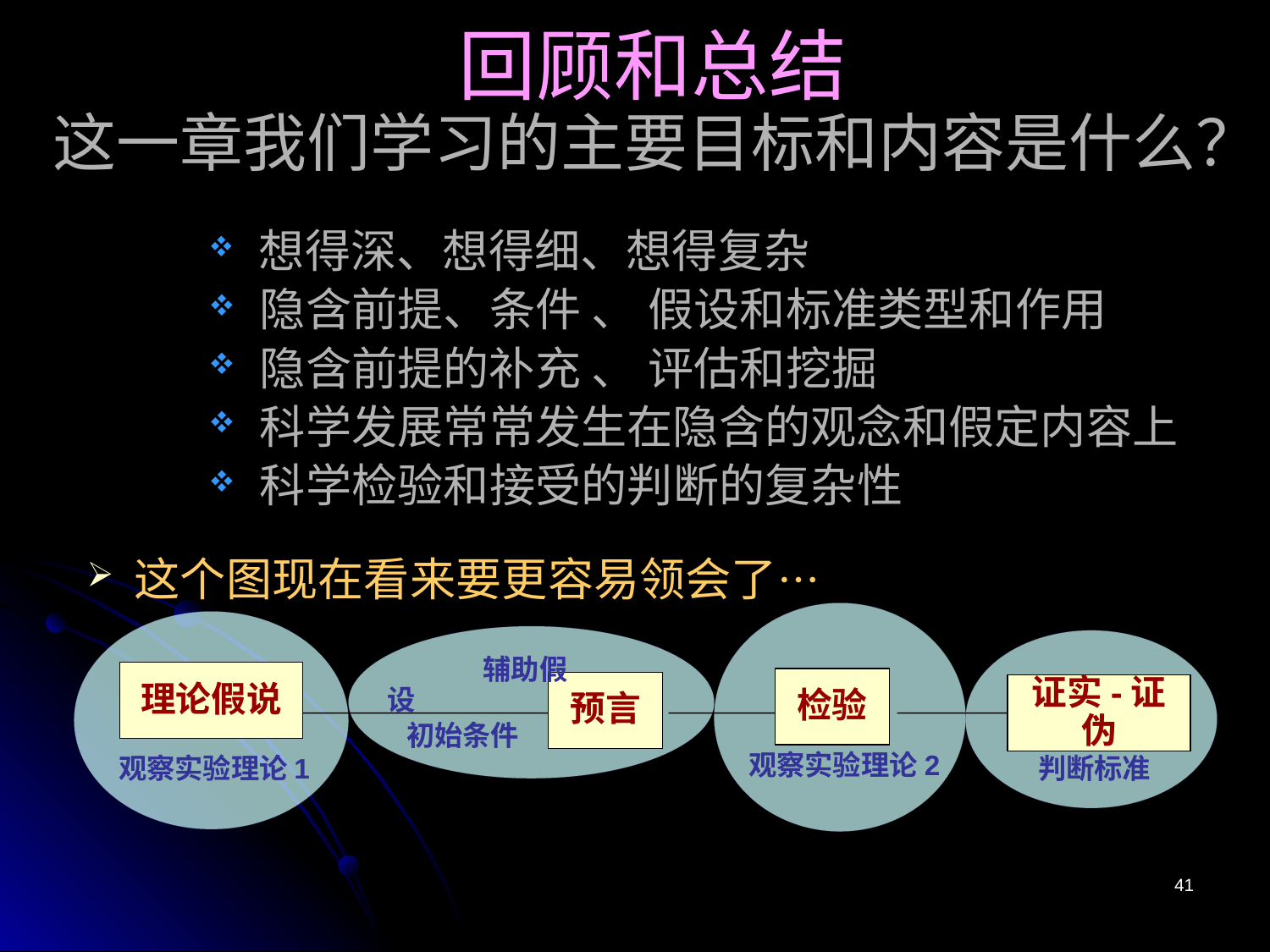

回顾和总结
 这一章我们学习的主要目标和内容是什么？
 想得深、想得细、想得复杂
 隐含前提、条件 、 假设和标准类型和作用
 隐含前提的补充 、 评估和挖掘
 科学发展常常发生在隐含的观念和假定内容上
 科学检验和接受的判断的复杂性
这个图现在看来要更容易领会了…

              辅助假设
理论假说
检验
预言
证实-证伪

初始条件
观察实验理论2
观察实验理论1
判断标准
41